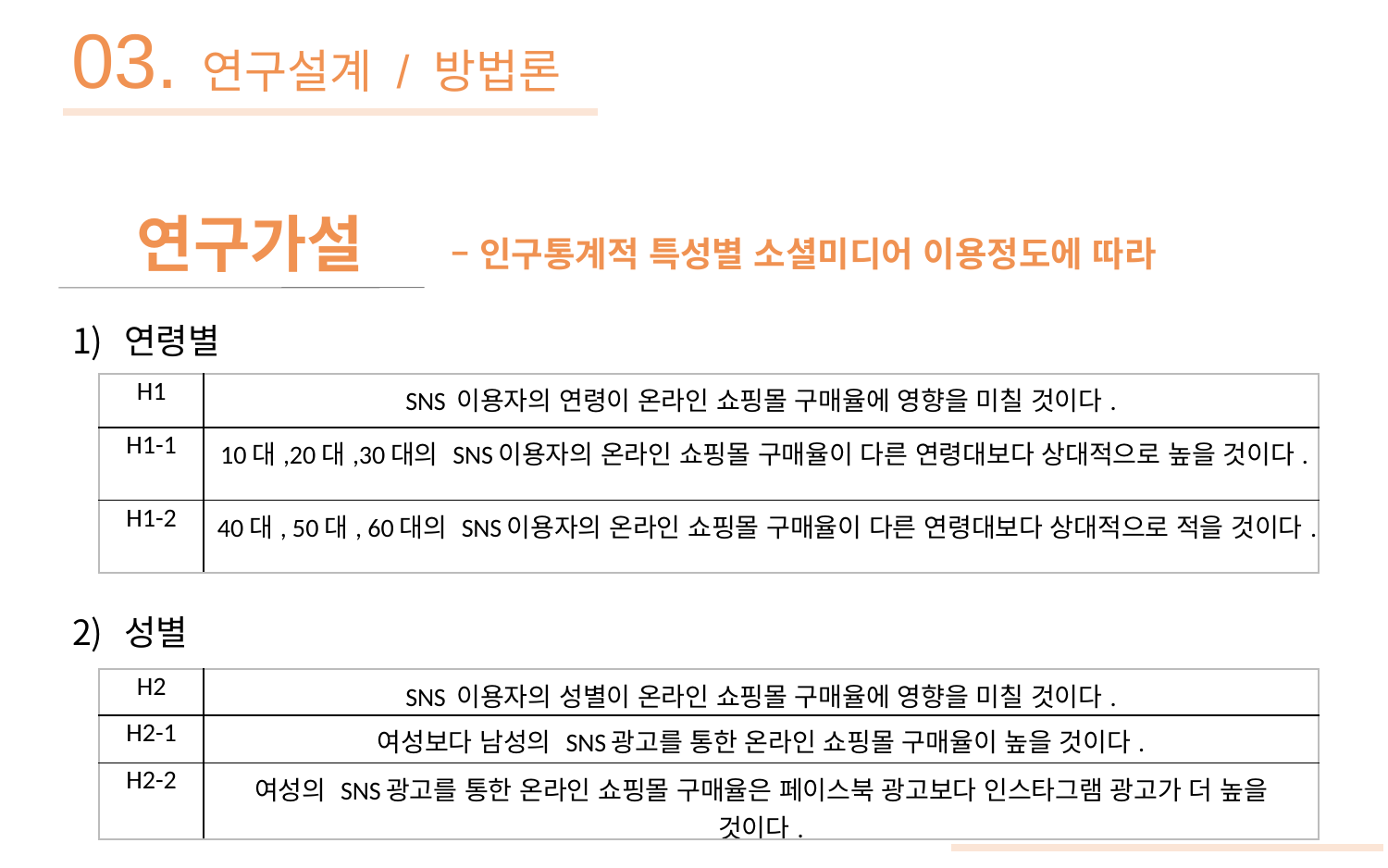

03. 연구설계 / 방법론
연구가설     – 인구통계적 특성별 소셜미디어 이용정도에 따라
연령별

성별

| H1 | SNS 이용자의 연령이 온라인 쇼핑몰 구매율에 영향을 미칠 것이다. |
| --- | --- |
| H1-1 | 10대,20대,30대의 SNS이용자의 온라인 쇼핑몰 구매율이 다른 연령대보다 상대적으로 높을 것이다. |
| H1-2 | 40대, 50대, 60대의 SNS이용자의 온라인 쇼핑몰 구매율이 다른 연령대보다 상대적으로 적을 것이다. |
| H2 | SNS 이용자의 성별이 온라인 쇼핑몰 구매율에 영향을 미칠 것이다. |
| --- | --- |
| H2-1 | 여성보다 남성의 SNS광고를 통한 온라인 쇼핑몰 구매율이 높을 것이다. |
| H2-2 | 여성의 SNS광고를 통한 온라인 쇼핑몰 구매율은 페이스북 광고보다 인스타그램 광고가 더 높을 것이다. |